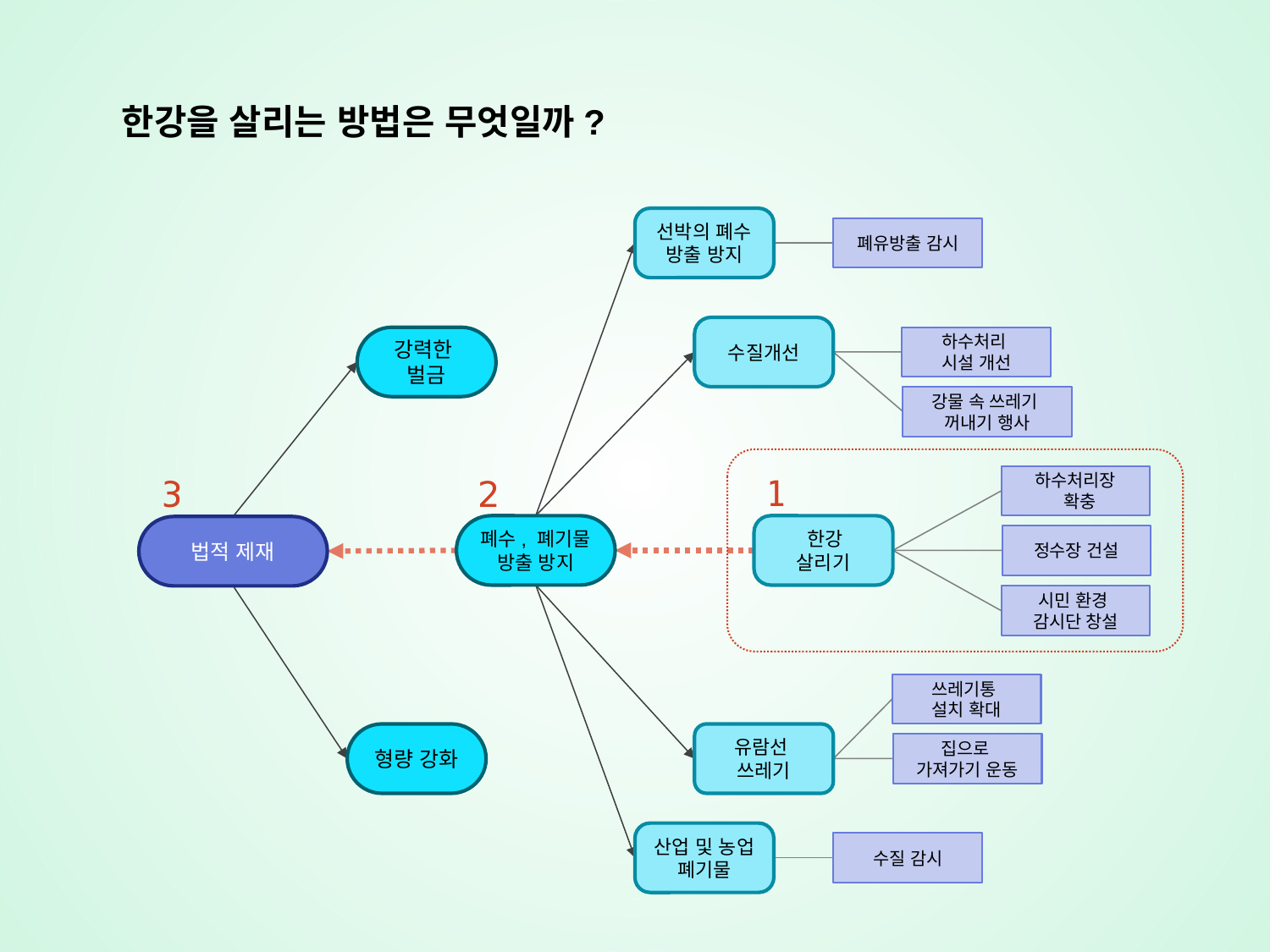

한강을 살리는 방법은 무엇일까?
선박의 폐수 방출 방지
폐유방출 감시
수질개선
강력한
벌금
하수처리
시설 개선
강물 속 쓰레기
꺼내기 행사

1
3
2
하수처리장
 확충
폐수, 폐기물
방출 방지
 한강
살리기
법적 제재
정수장 건설
시민 환경
감시단 창설
쓰레기통
설치 확대
형량 강화
유람선
쓰레기
집으로
가져가기 운동
산업 및 농업 폐기물
수질 감시